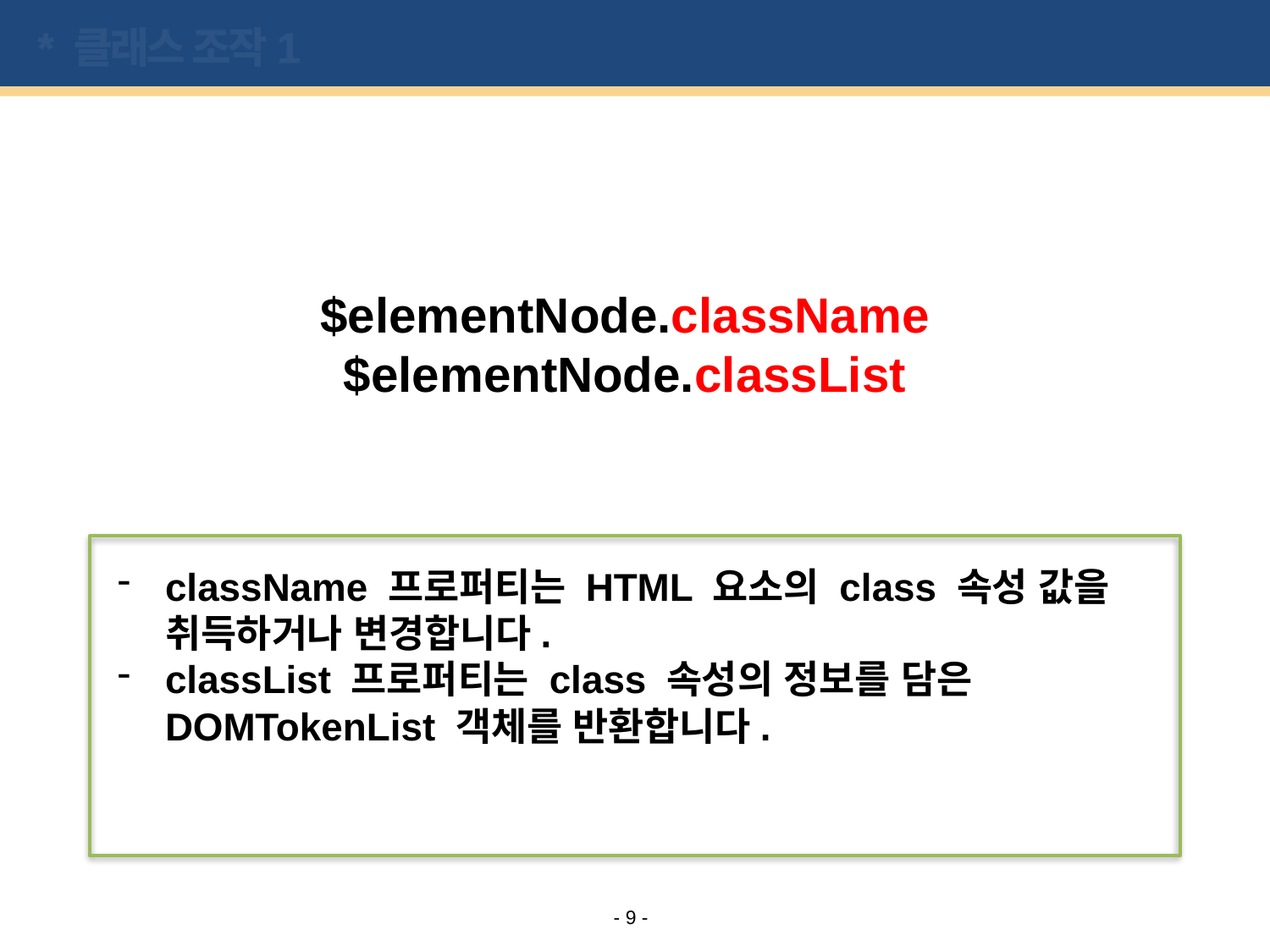

# * 클래스 조작1
$elementNode.className
$elementNode.classList

className 프로퍼티는 HTML 요소의 class 속성 값을 취득하거나 변경합니다.
classList 프로퍼티는 class 속성의 정보를 담은 DOMTokenList 객체를 반환합니다.